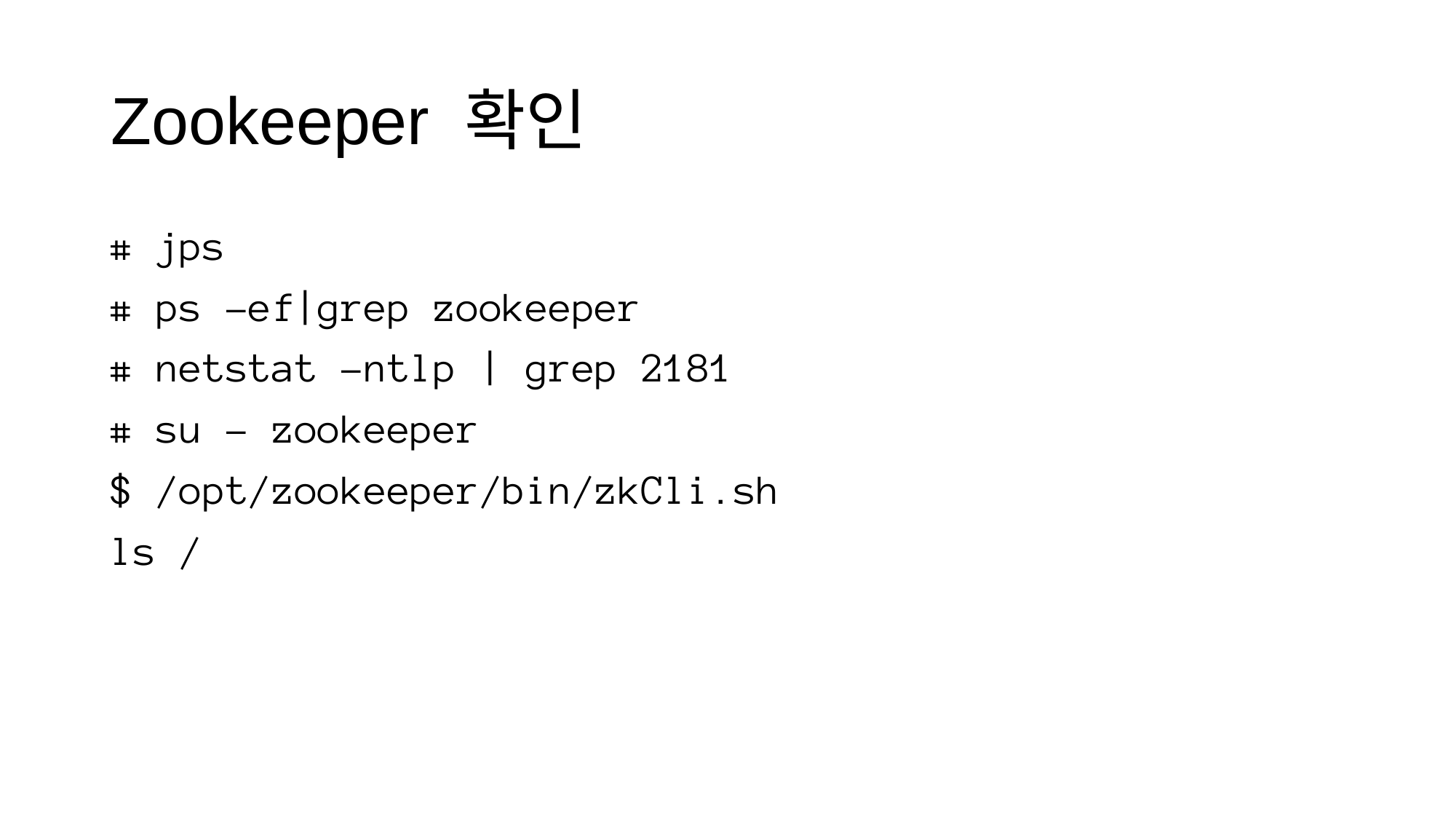

# Zookeeper 확인
# jps
# ps -ef|grep zookeeper
# netstat -ntlp | grep 2181
# su - zookeeper
$ /opt/zookeeper/bin/zkCli.sh
ls /